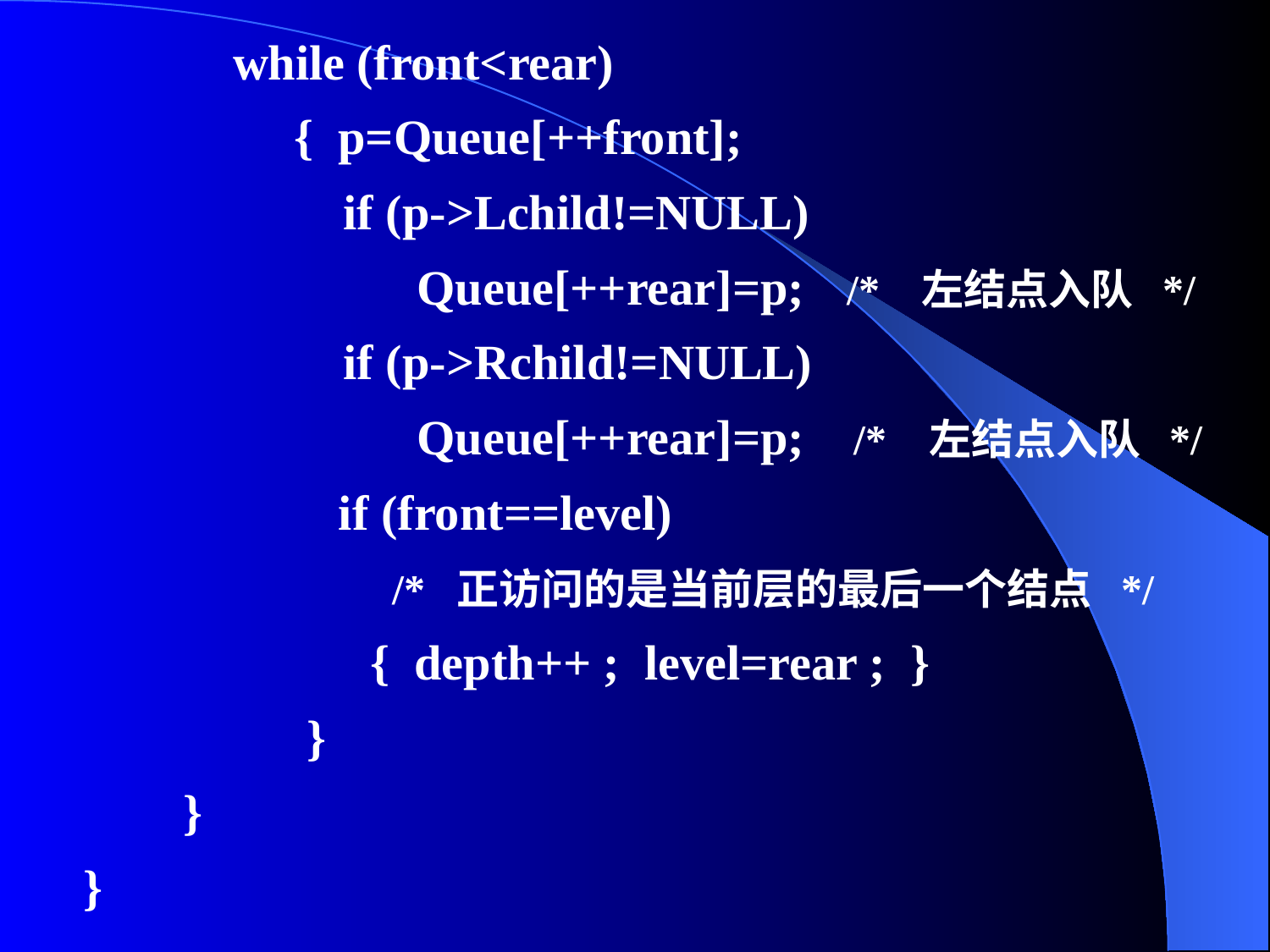

while (front<rear)
     {  p=Queue[++front];
         if (p->Lchild!=NULL)
               Queue[++rear]=p;    /*   左结点入队  */
         if (p->Rchild!=NULL)
               Queue[++rear]=p;    /*   左结点入队  */
          if (front==level)
             /*  正访问的是当前层的最后一个结点  */
             {  depth++ ;  level=rear ;  }
      }
}
}